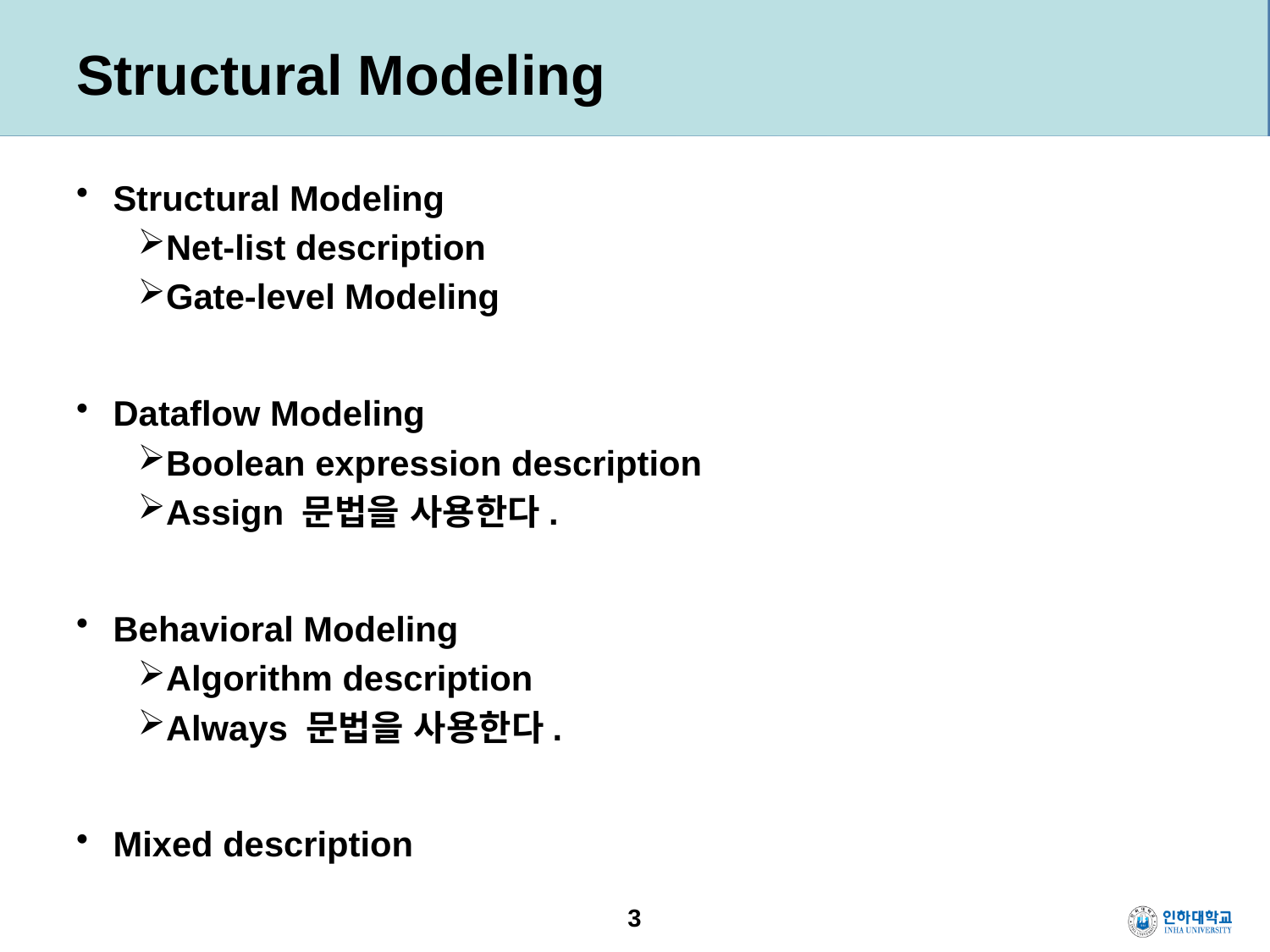

# Structural Modeling
Structural Modeling
Net-list description
Gate-level Modeling

Dataflow Modeling
Boolean expression description
Assign 문법을 사용한다.

Behavioral Modeling
Algorithm description
Always 문법을 사용한다.

Mixed description
3